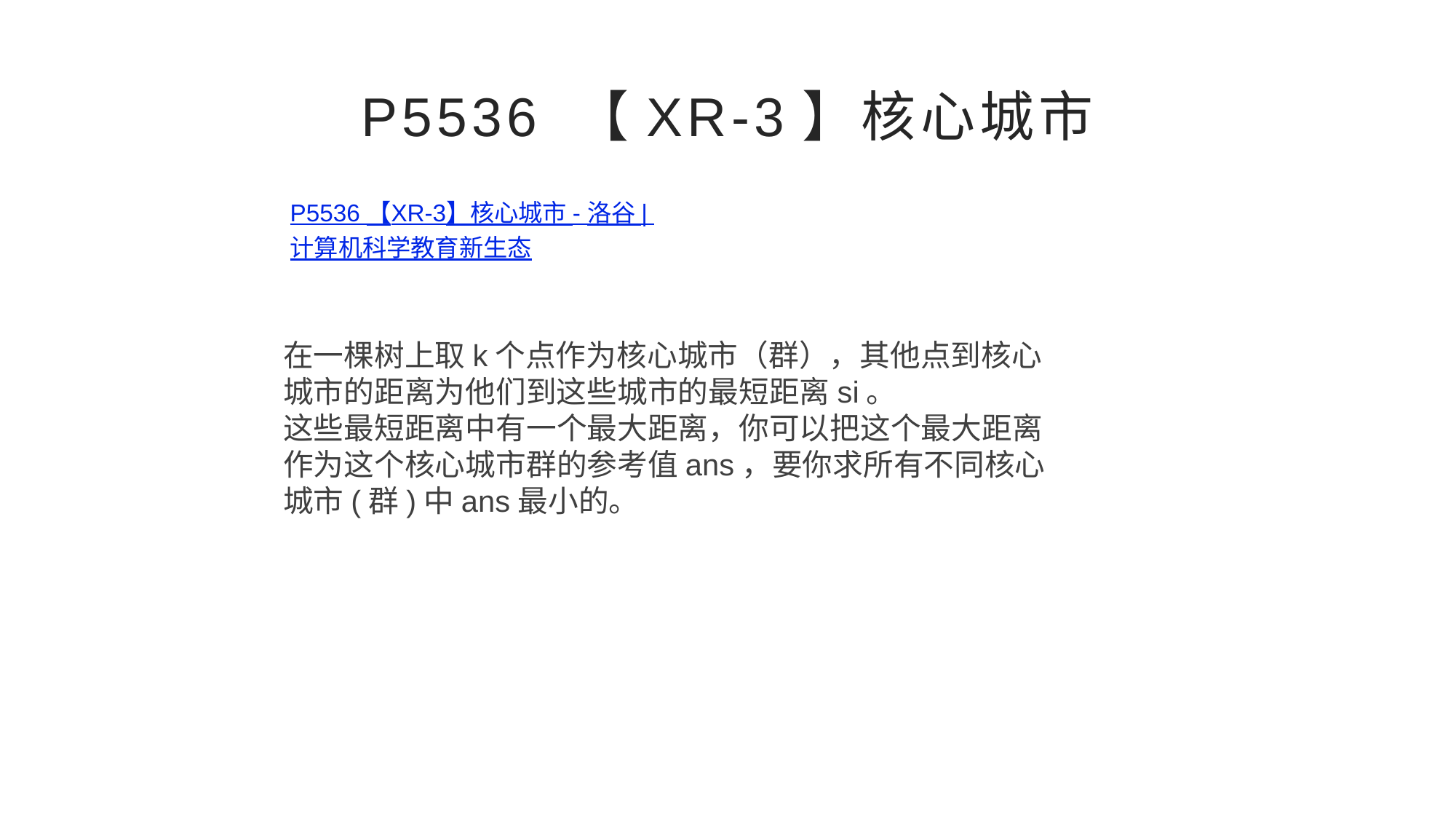

# P5536 【XR-3】核心城市
P5536 【XR-3】核心城市 - 洛谷 | 计算机科学教育新生态
在一棵树上取k个点作为核心城市（群），其他点到核心城市的距离为他们到这些城市的最短距离si。
这些最短距离中有一个最大距离，你可以把这个最大距离作为这个核心城市群的参考值ans，要你求所有不同核心城市(群)中ans最小的。